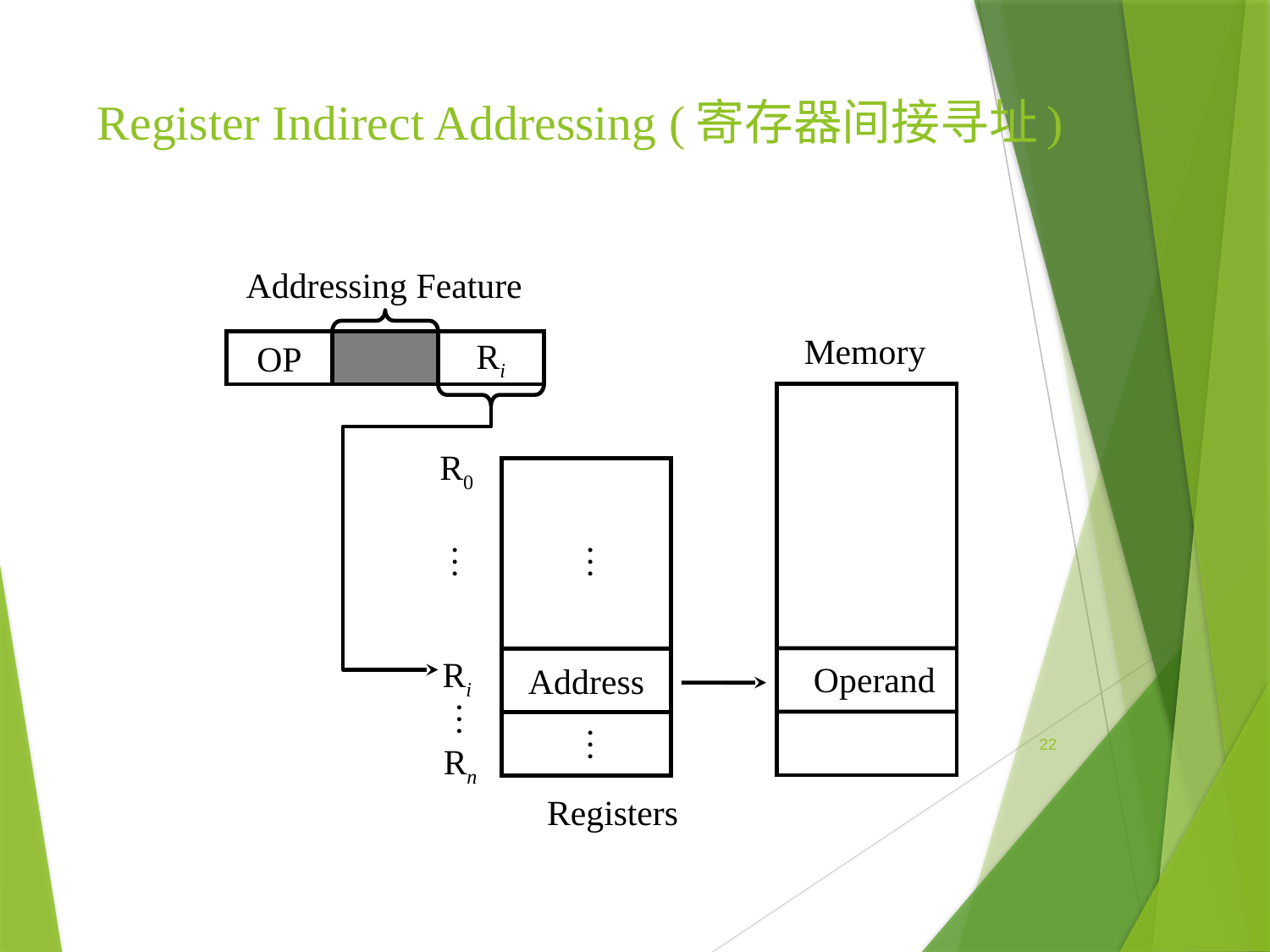

# Register Indirect Addressing (寄存器间接寻址)

Addressing Feature

Memory

Operand

OP

Ri

R0

…
…
Ri
Address
…

…
Rn
Registers

22